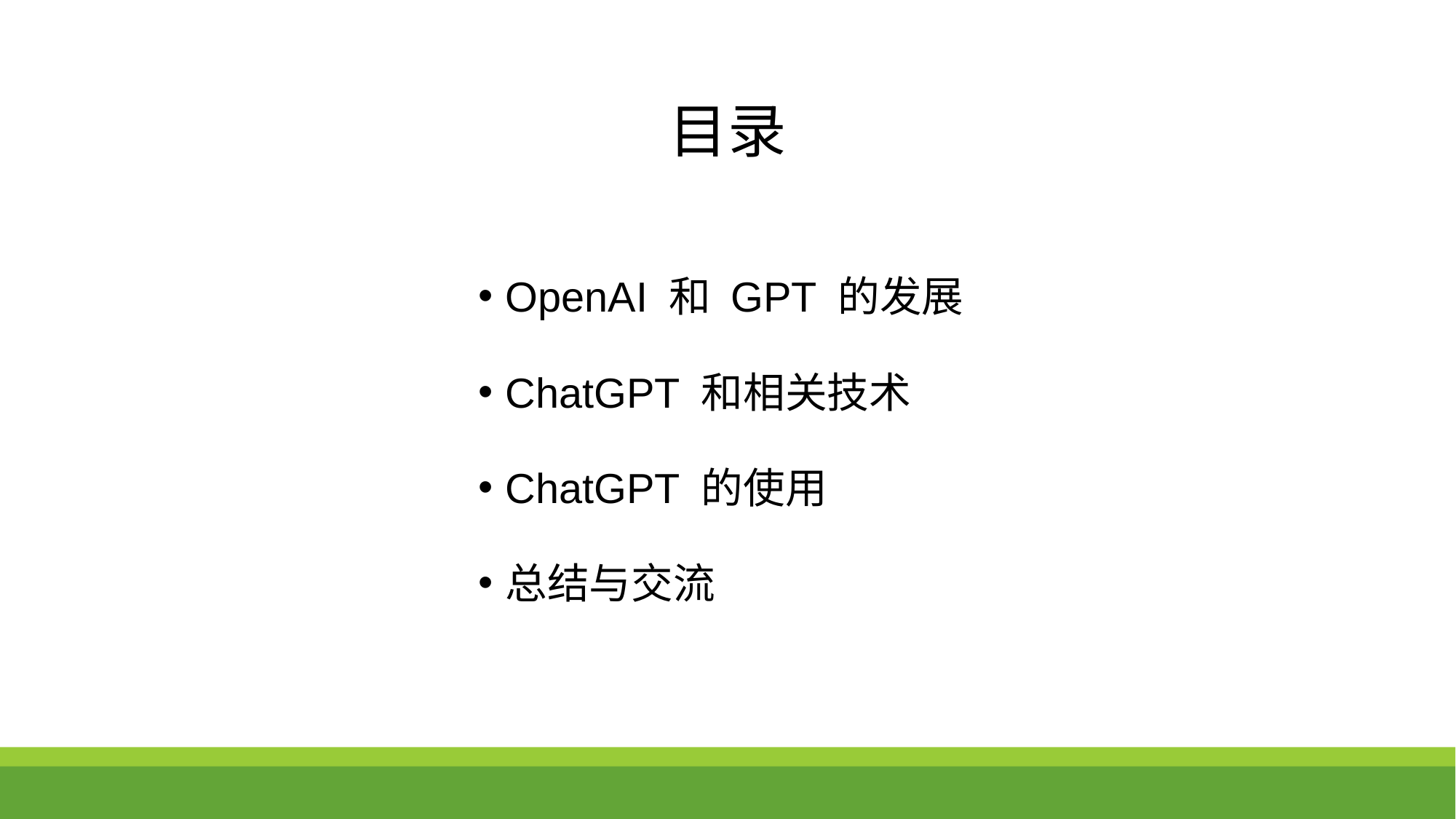

目录

OpenAI 和 GPT 的发展
ChatGPT 和相关技术
ChatGPT 的使用
总结与交流